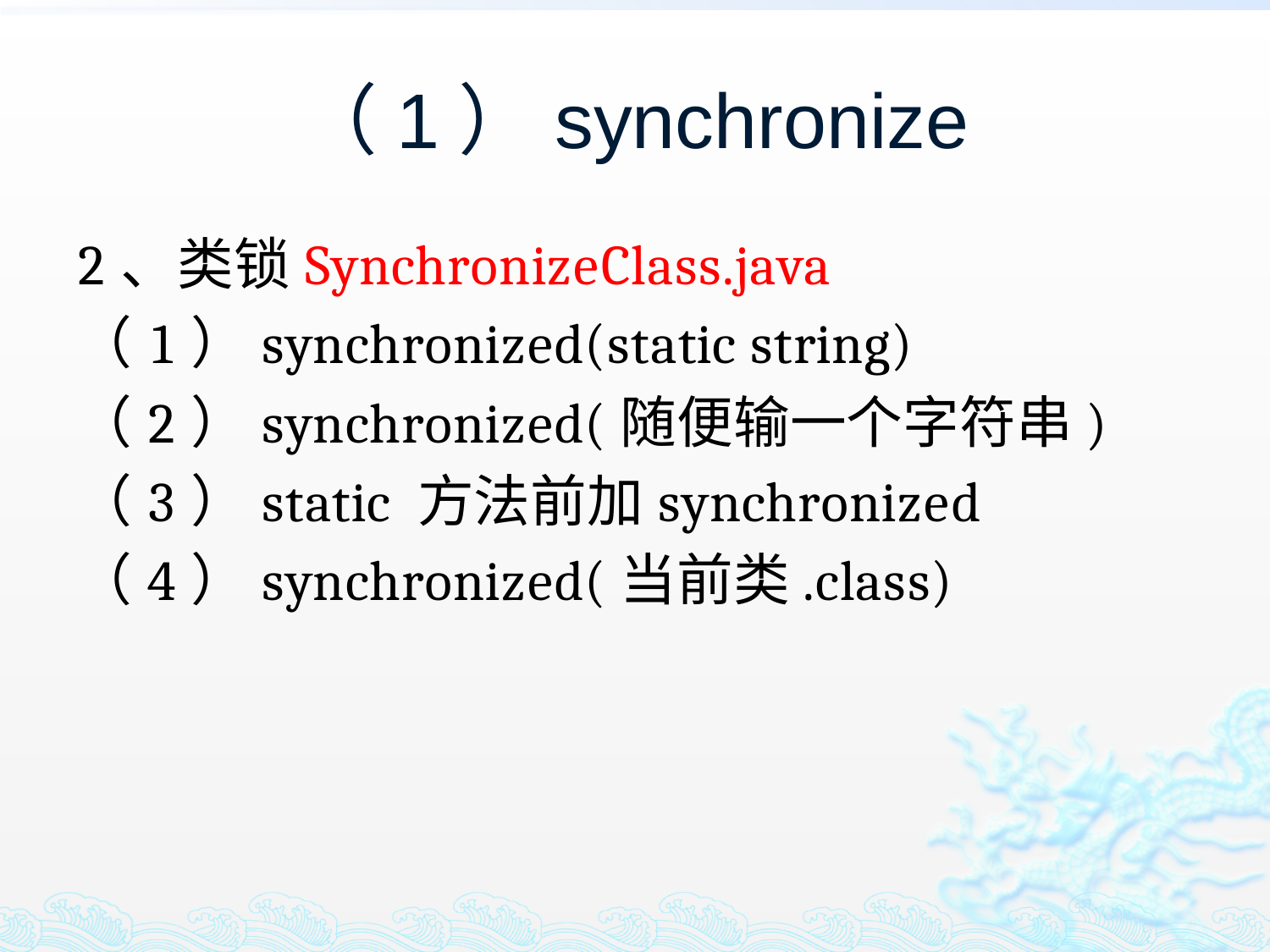

# （1）synchronize
2、类锁SynchronizeClass.java
（1）synchronized(static string)
（2）synchronized(随便输一个字符串)
（3）static 方法前加synchronized
（4）synchronized(当前类.class)